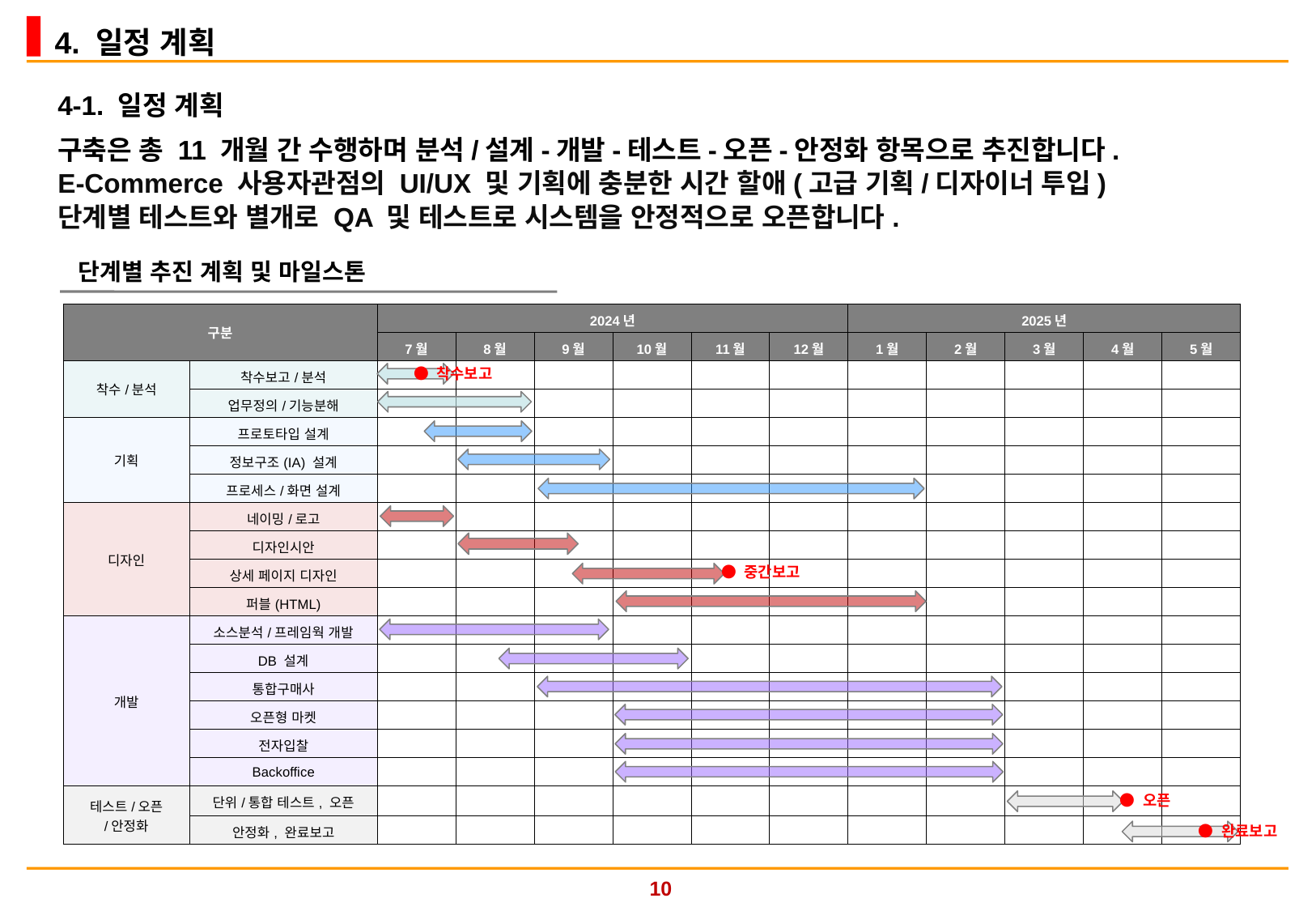

4. 일정 계획
4-1. 일정 계획
구축은 총 11 개월 간 수행하며 분석/설계-개발-테스트-오픈-안정화 항목으로 추진합니다.
E-Commerce 사용자관점의 UI/UX 및 기획에 충분한 시간 할애(고급 기획/디자이너 투입)
단계별 테스트와 별개로 QA 및 테스트로 시스템을 안정적으로 오픈합니다.
단계별 추진 계획 및 마일스톤

| 구분 |  | 2024년 |  |  |  |  |  | 2025년 |  |  |  |  |
| --- | --- | --- | --- | --- | --- | --- | --- | --- | --- | --- | --- | --- |
|  |  | 7월 | 8월 | 9월 | 10월 | 11월 | 12월 | 1월 | 2월 | 3월 | 4월 | 5월 |
| 착수/분석 | 착수보고/분석 |  |  |  |  |  |  |  |  |  |  |  |
|  | 업무정의/기능분해 |  |  |  |  |  |  |  |  |  |  |  |
| 기획 | 프로토타입 설계 |  |  |  |  |  |  |  |  |  |  |  |
|  | 정보구조(IA) 설계 |  |  |  |  |  |  |  |  |  |  |  |
|  | 프로세스/화면 설계 |  |  |  |  |  |  |  |  |  |  |  |
| 디자인 | 네이밍/로고 |  |  |  |  |  |  |  |  |  |  |  |
|  | 디자인시안 |  |  |  |  |  |  |  |  |  |  |  |
|  | 상세 페이지 디자인 |  |  |  |  |  |  |  |  |  |  |  |
|  | 퍼블(HTML) |  |  |  |  |  |  |  |  |  |  |  |
| 개발 | 소스분석/프레임웍 개발 |  |  |  |  |  |  |  |  |  |  |  |
|  | DB 설계 |  |  |  |  |  |  |  |  |  |  |  |
|  | 통합구매사 |  |  |  |  |  |  |  |  |  |  |  |
|  | 오픈형 마켓 |  |  |  |  |  |  |  |  |  |  |  |
|  | 전자입찰 |  |  |  |  |  |  |  |  |  |  |  |
|  | Backoffice |  |  |  |  |  |  |  |  |  |  |  |
| 테스트/오픈 /안정화 | 단위/통합 테스트, 오픈 |  |  |  |  |  |  |  |  |  |  |  |
|  | 안정화, 완료보고 |  |  |  |  |  |  |  |  |  |  |  |
● 착수보고

● 중간보고

● 오픈

● 완료보고